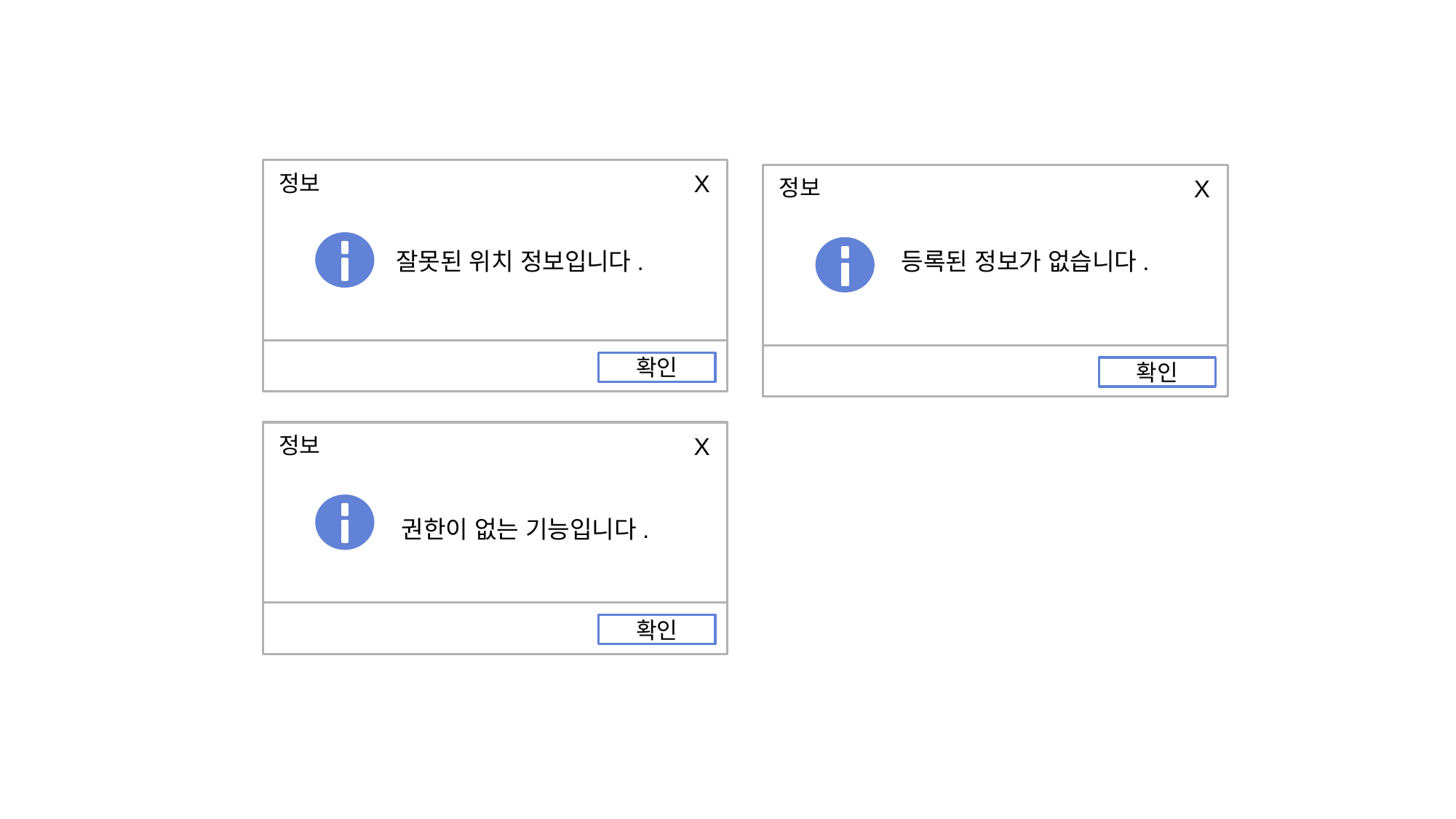

정보
X

확인

정보
X

확인
잘못된 위치 정보입니다.
등록된 정보가 없습니다.

정보
X

확인
권한이 없는 기능입니다.